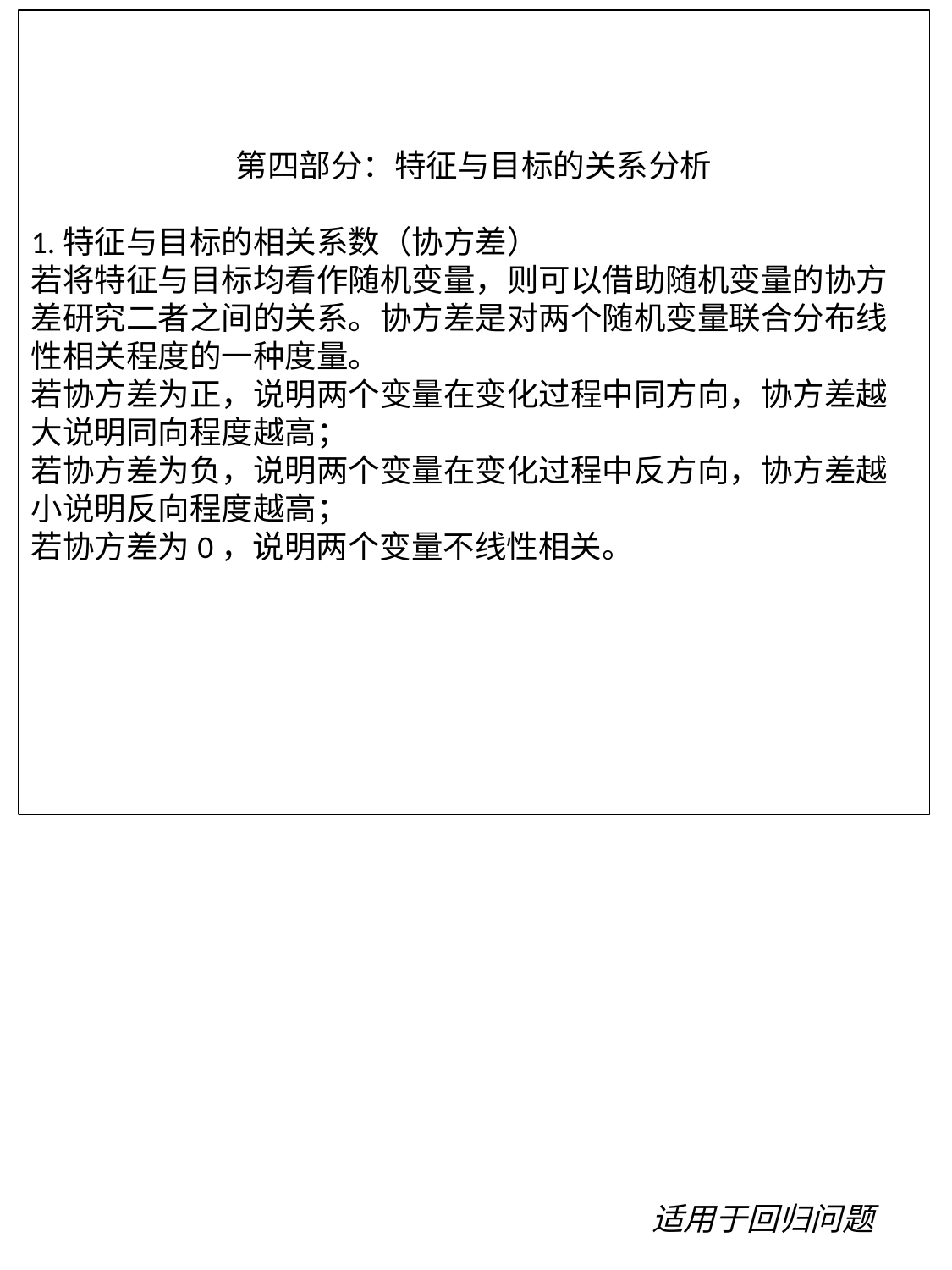

第四部分：特征与目标的关系分析

1.特征与目标的相关系数（协方差）
若将特征与目标均看作随机变量，则可以借助随机变量的协方差研究二者之间的关系。协方差是对两个随机变量联合分布线性相关程度的一种度量。
若协方差为正，说明两个变量在变化过程中同方向，协方差越大说明同向程度越高；
若协方差为负，说明两个变量在变化过程中反方向，协方差越小说明反向程度越高；
若协方差为0，说明两个变量不线性相关。

适用于回归问题